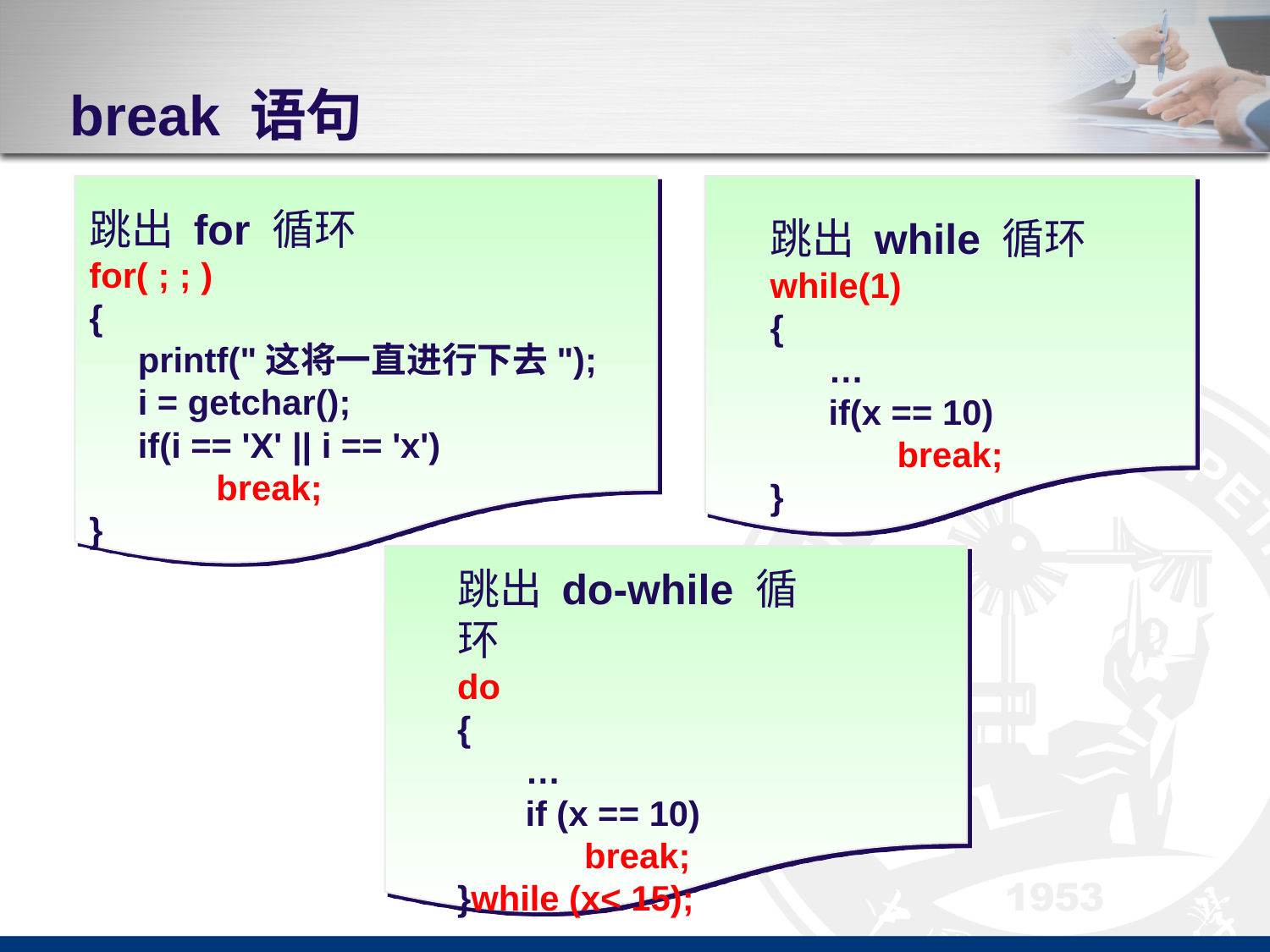

# break 语句

跳出 for 循环
for( ; ; )
{
     printf("这将一直进行下去");
     i = getchar();
     if(i == 'X' || i == 'x')
	break;
}
跳出 while 循环
while(1)
{
      …
      if(x == 10)
	break;
}

跳出 do-while 循环
do
{
       …
       if (x == 10)
	break;
}while (x< 15);